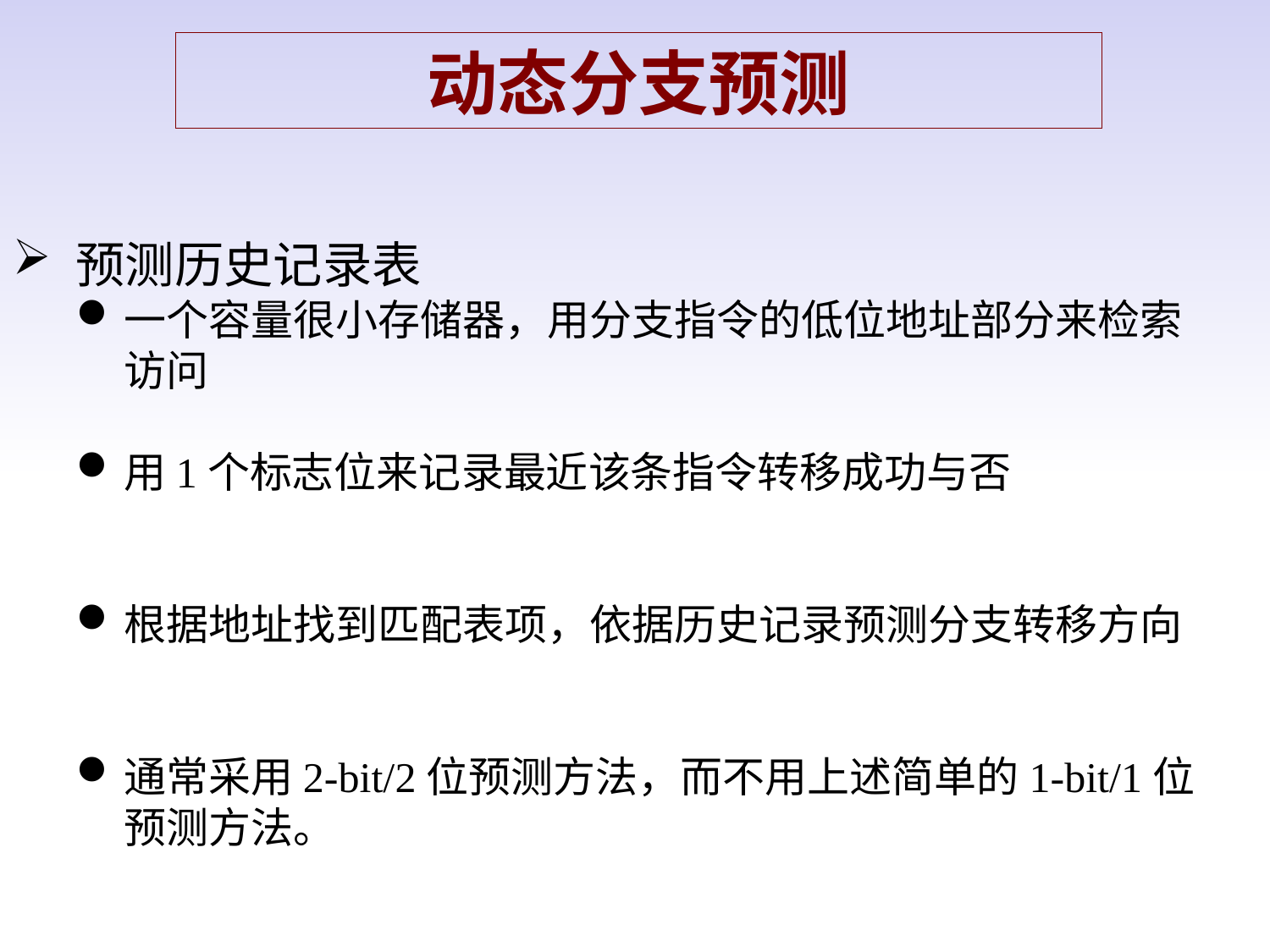

动态分支预测
预测历史记录表
一个容量很小存储器，用分支指令的低位地址部分来检索访问

用1个标志位来记录最近该条指令转移成功与否

根据地址找到匹配表项，依据历史记录预测分支转移方向

通常采用2-bit/2位预测方法，而不用上述简单的1-bit/1位预测方法。